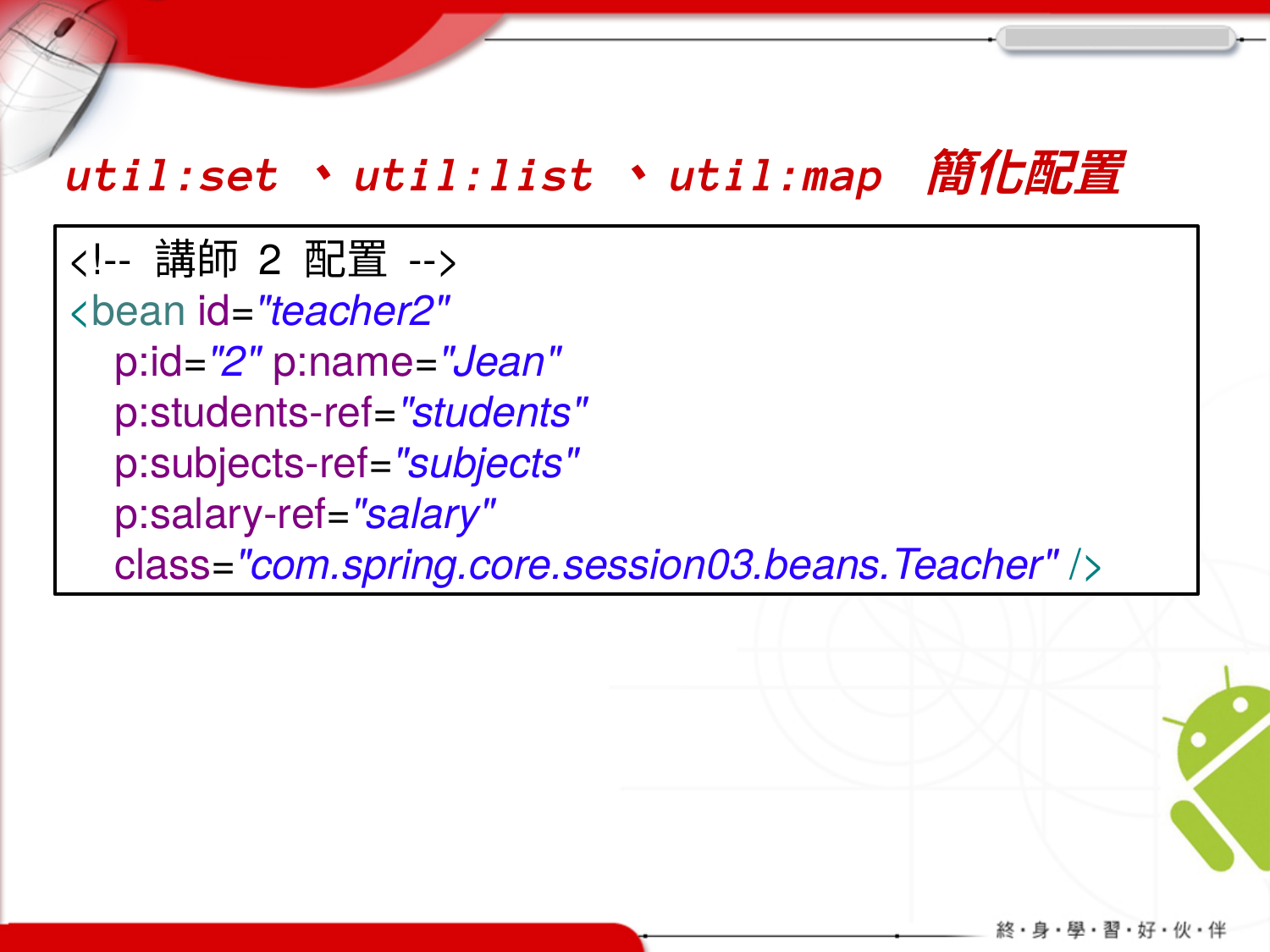

# util:set、util:list、util:map 簡化配置
<!-- 講師 2 配置 -->
<bean id="teacher2"
    p:id="2" p:name="Jean"
    p:students-ref="students"
    p:subjects-ref="subjects"
    p:salary-ref="salary"
    class="com.spring.core.session03.beans.Teacher" />